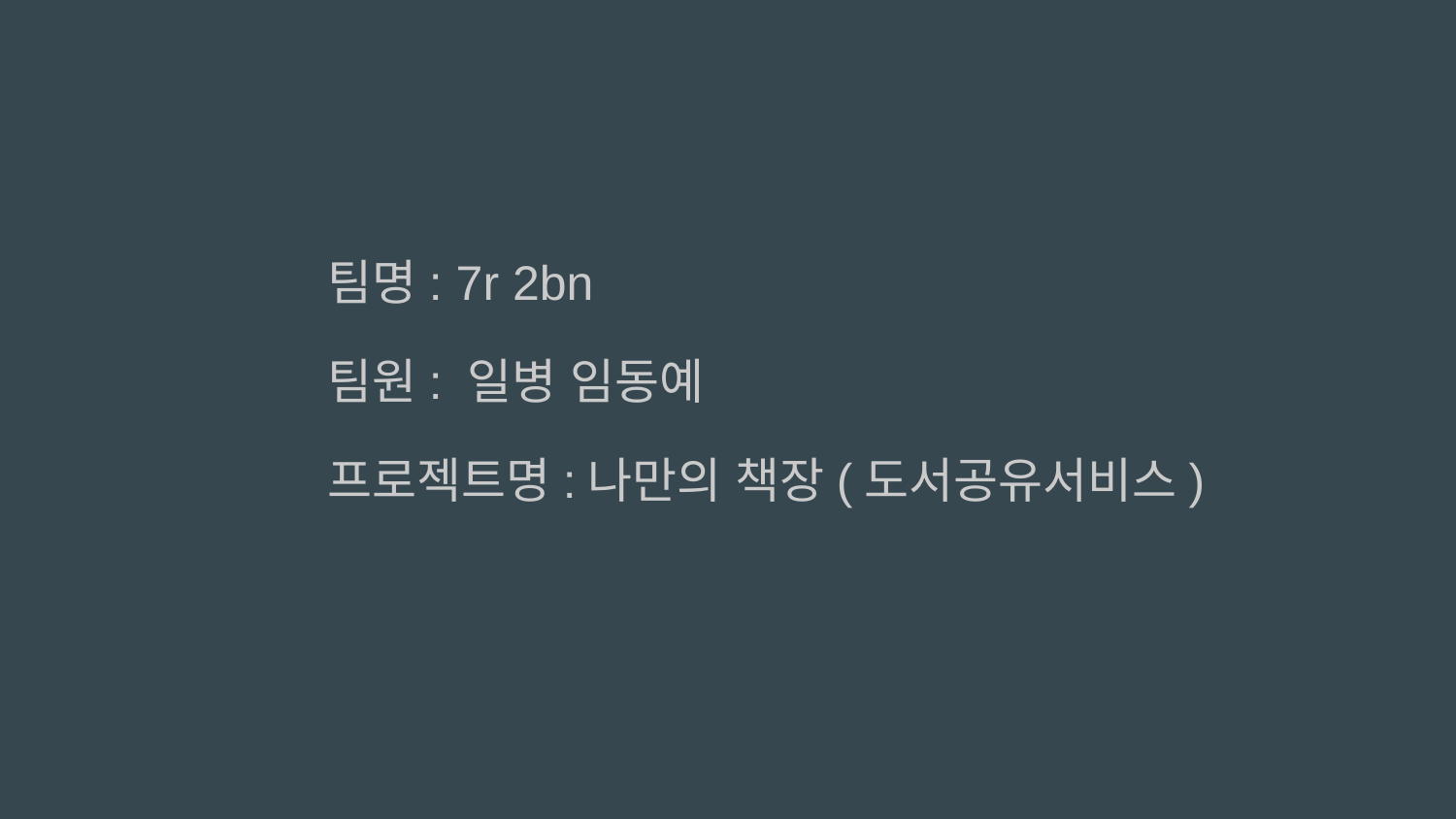

팀명: 7r 2bn
팀원: 일병 임동예
프로젝트명:나만의 책장(도서공유서비스)